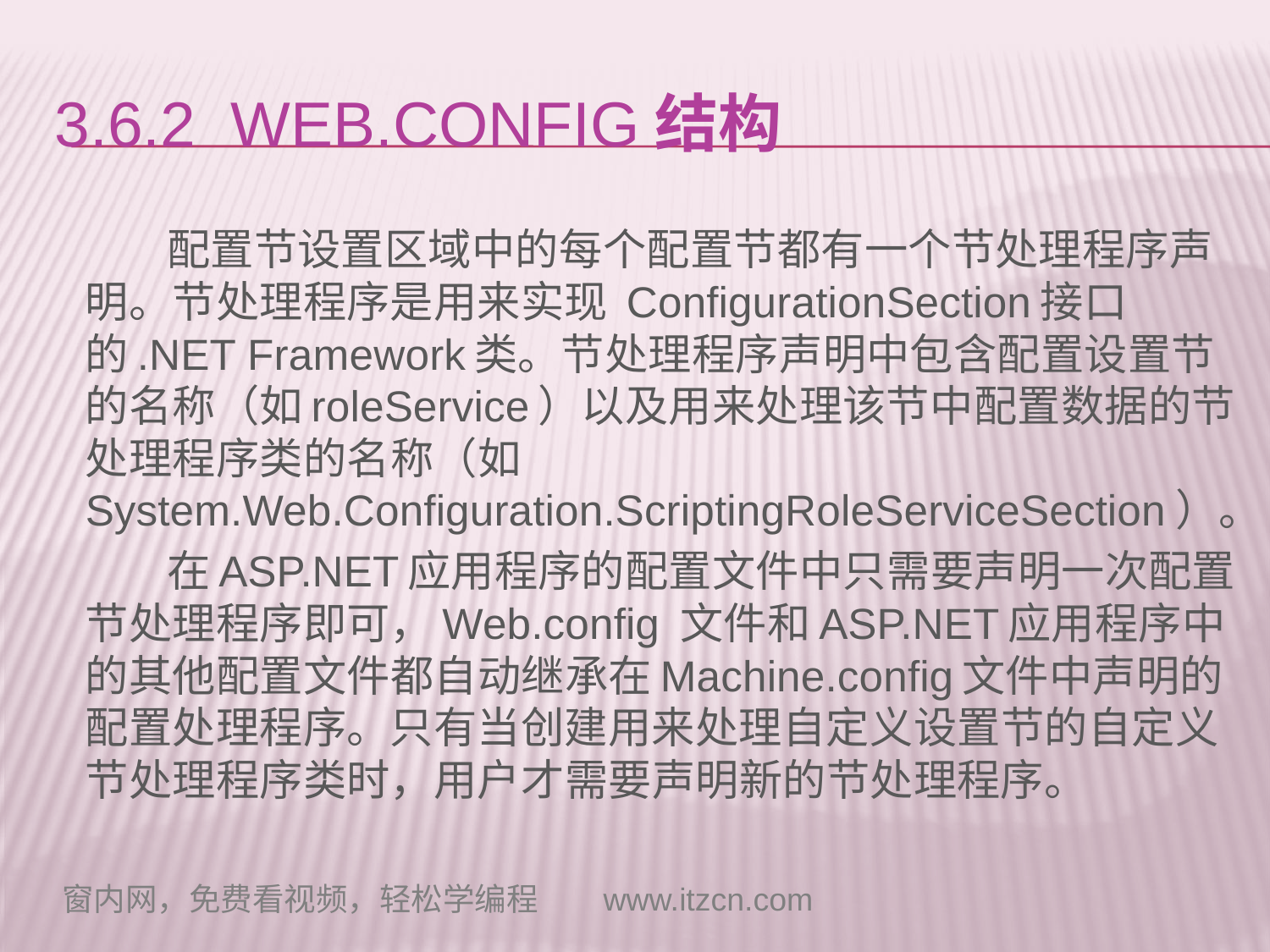

# 3.6.2  Web.config结构
            配置节设置区域中的每个配置节都有一个节处理程序声明。节处理程序是用来实现 ConfigurationSection接口的.NET Framework类。节处理程序声明中包含配置设置节的名称（如roleService）以及用来处理该节中配置数据的节处理程序类的名称（如System.Web.Configuration.ScriptingRoleServiceSection）。
            在ASP.NET应用程序的配置文件中只需要声明一次配置节处理程序即可，Web.config 文件和ASP.NET应用程序中的其他配置文件都自动继承在Machine.config文件中声明的配置处理程序。只有当创建用来处理自定义设置节的自定义节处理程序类时，用户才需要声明新的节处理程序。